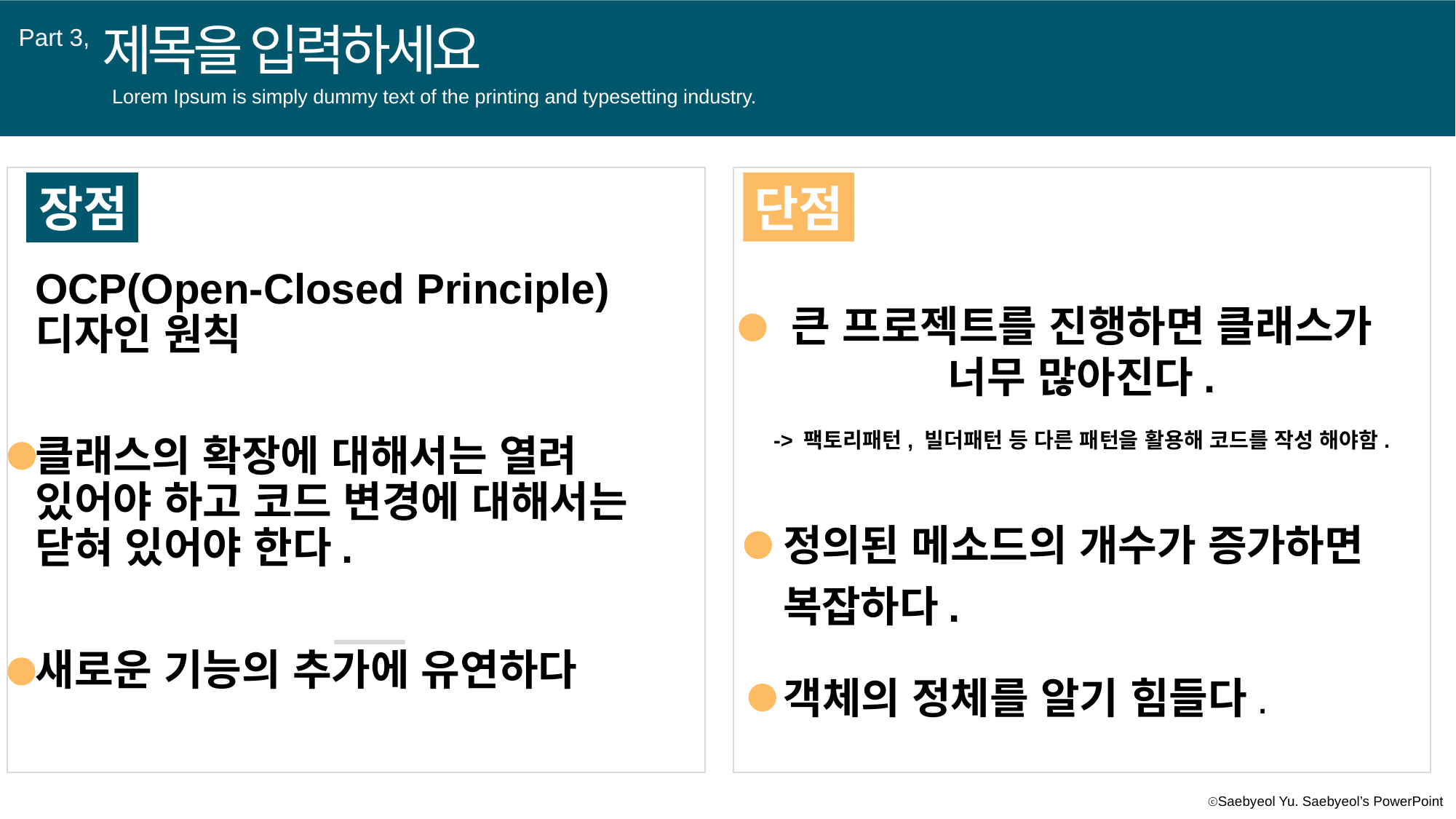

제목을 입력하세요
Part 3,
Lorem Ipsum is simply dummy text of the printing and typesetting industry.

장점
단점
OCP(Open-Closed Principle) 디자인 원칙

클래스의 확장에 대해서는 열려 있어야 하고 코드 변경에 대해서는 닫혀 있어야 한다.

새로운 기능의 추가에 유연하다

큰 프로젝트를 진행하면 클래스가 너무 많아진다.

-> 팩토리패턴, 빌더패턴 등 다른 패턴을 활용해 코드를 작성 해야함.

정의된 메소드의 개수가 증가하면
복잡하다.

  객체의 정체를 알기 힘들다.